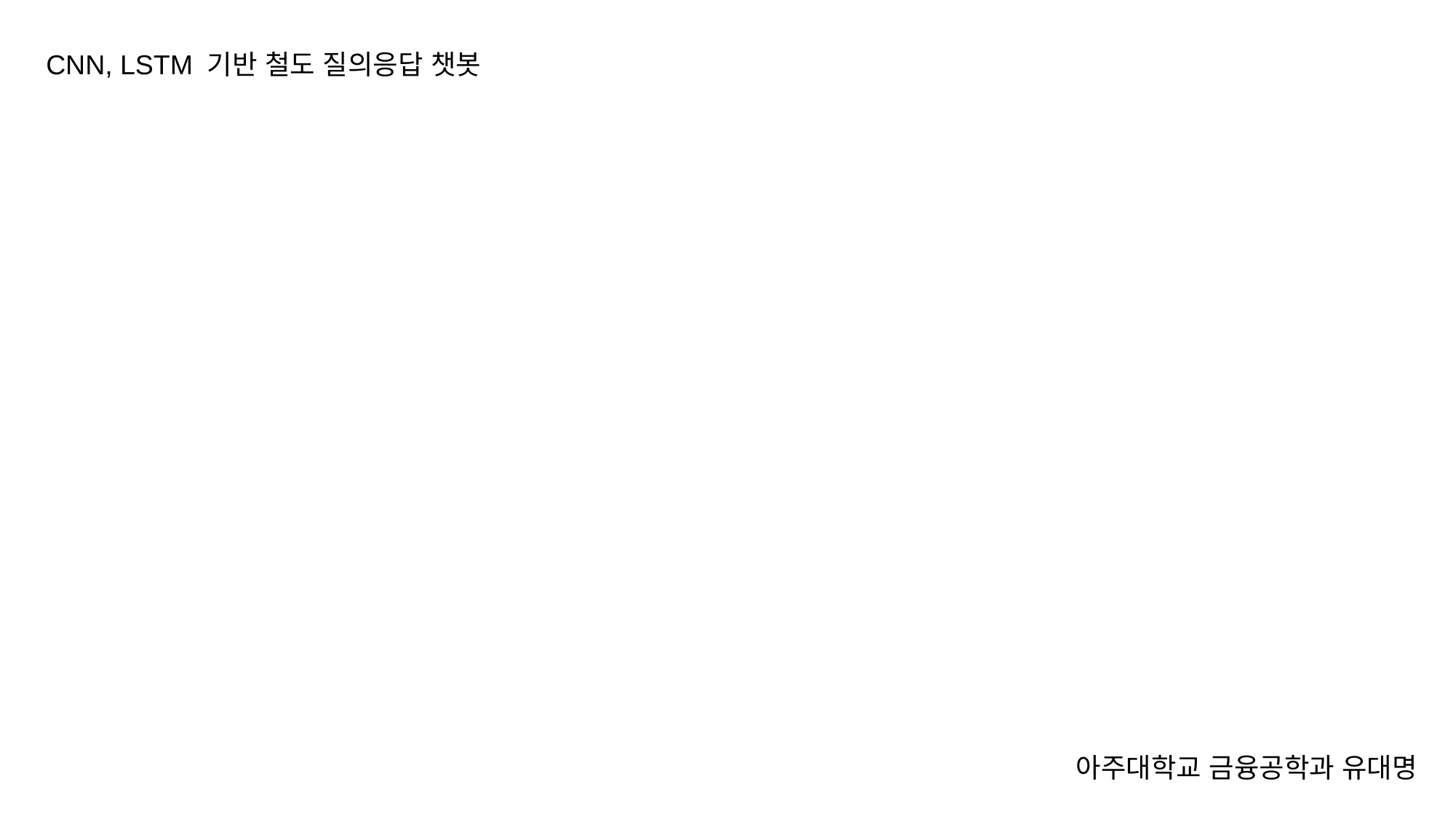

CNN, LSTM 기반 철도 질의응답 챗봇
아주대학교 금융공학과 유대명